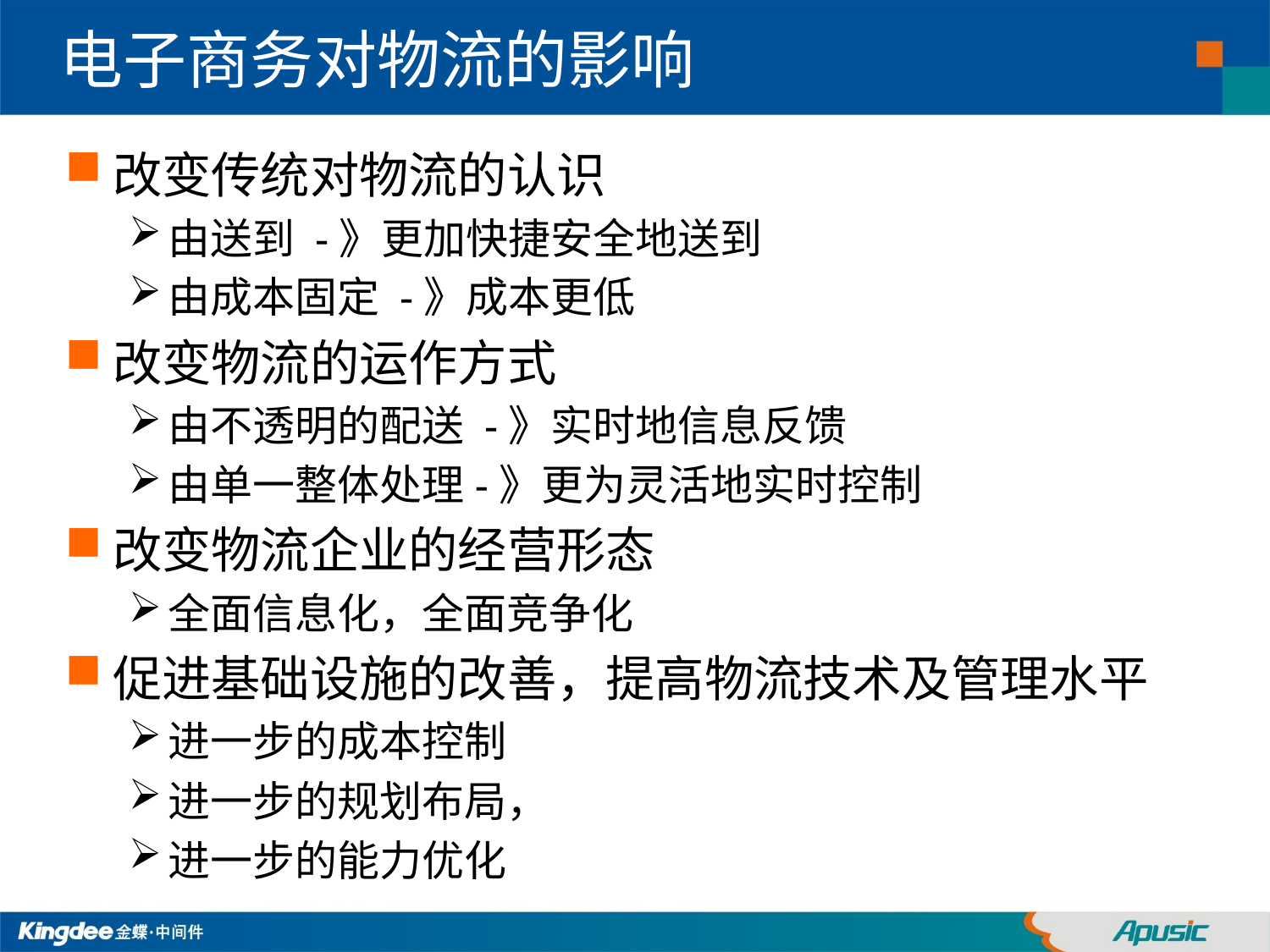

# 电子商务对物流的影响
改变传统对物流的认识
由送到 -》更加快捷安全地送到
由成本固定 -》成本更低
改变物流的运作方式
由不透明的配送 -》实时地信息反馈
由单一整体处理-》更为灵活地实时控制
改变物流企业的经营形态
全面信息化，全面竞争化
促进基础设施的改善，提高物流技术及管理水平
进一步的成本控制
进一步的规划布局，
进一步的能力优化